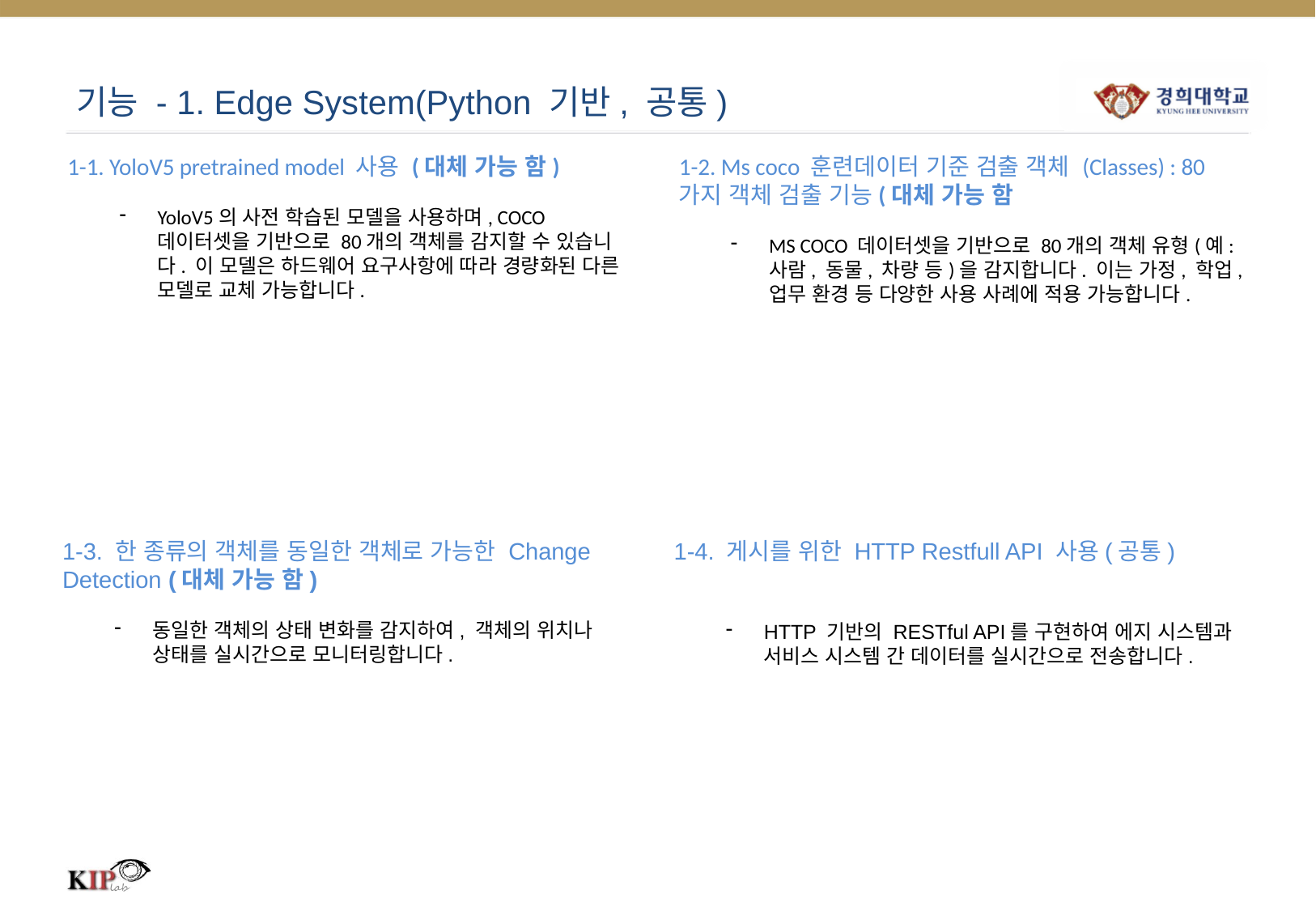

# 기능 - 1. Edge System(Python 기반, 공통)
1-1. YoloV5 pretrained model 사용 (대체 가능 함)
YoloV5의 사전 학습된 모델을 사용하며, COCO 데이터셋을 기반으로 80개의 객체를 감지할 수 있습니다. 이 모델은 하드웨어 요구사항에 따라 경량화된 다른 모델로 교체 가능합니다.

1-2. Ms coco 훈련데이터 기준 검출 객체 (Classes) : 80가지 객체 검출 기능(대체 가능 함
MS COCO 데이터셋을 기반으로 80개의 객체 유형(예: 사람, 동물, 차량 등)을 감지합니다. 이는 가정, 학업, 업무 환경 등 다양한 사용 사례에 적용 가능합니다.

1-3. 한 종류의 객체를 동일한 객체로 가능한 Change Detection (대체 가능 함)
동일한 객체의 상태 변화를 감지하여, 객체의 위치나 상태를 실시간으로 모니터링합니다.

1-4. 게시를 위한 HTTP Restfull API 사용(공통)

HTTP 기반의 RESTful API를 구현하여 에지 시스템과 서비스 시스템 간 데이터를 실시간으로 전송합니다.